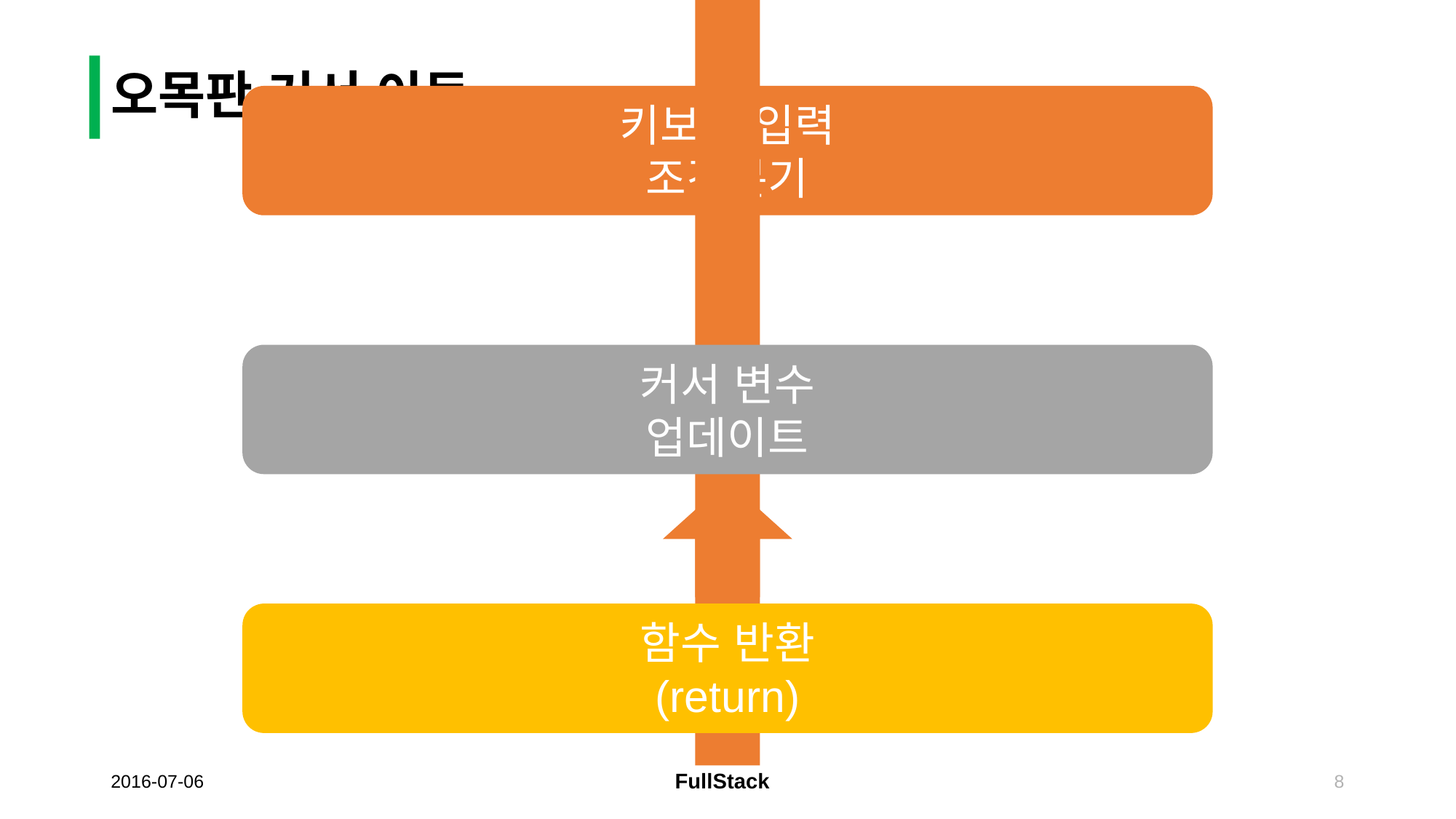

# 오목판 커서 이동
커서 변수
업데이트
함수 반환
(return)
키보드 입력
조건분기
2016-07-06
8